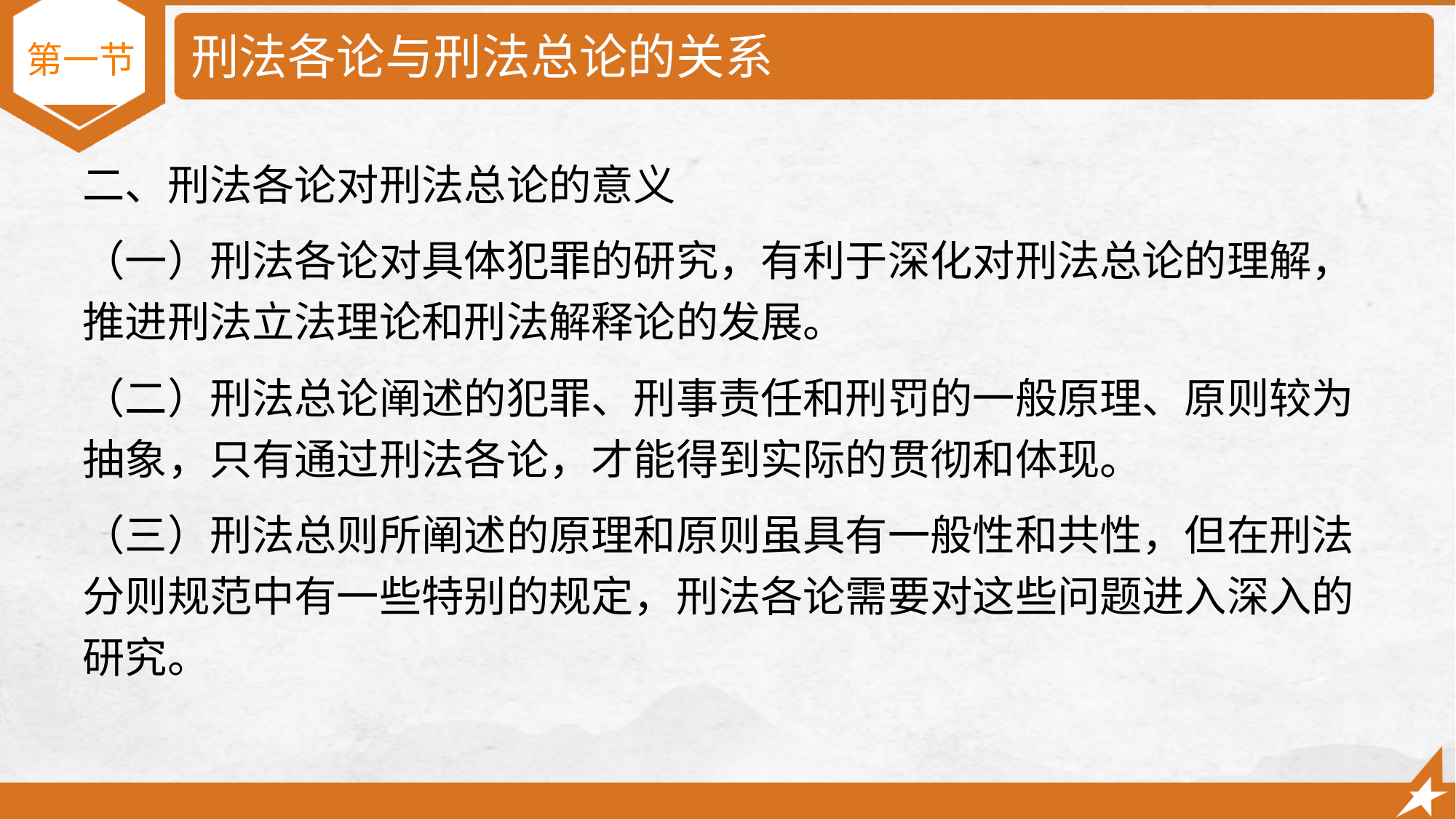

# 刑法各论与刑法总论的关系
第一节
二、刑法各论对刑法总论的意义
（一）刑法各论对具体犯罪的研究，有利于深化对刑法总论的理解，推进刑法立法理论和刑法解释论的发展。
（二）刑法总论阐述的犯罪、刑事责任和刑罚的一般原理、原则较为抽象，只有通过刑法各论，才能得到实际的贯彻和体现。
（三）刑法总则所阐述的原理和原则虽具有一般性和共性，但在刑法分则规范中有一些特别的规定，刑法各论需要对这些问题进入深入的研究。